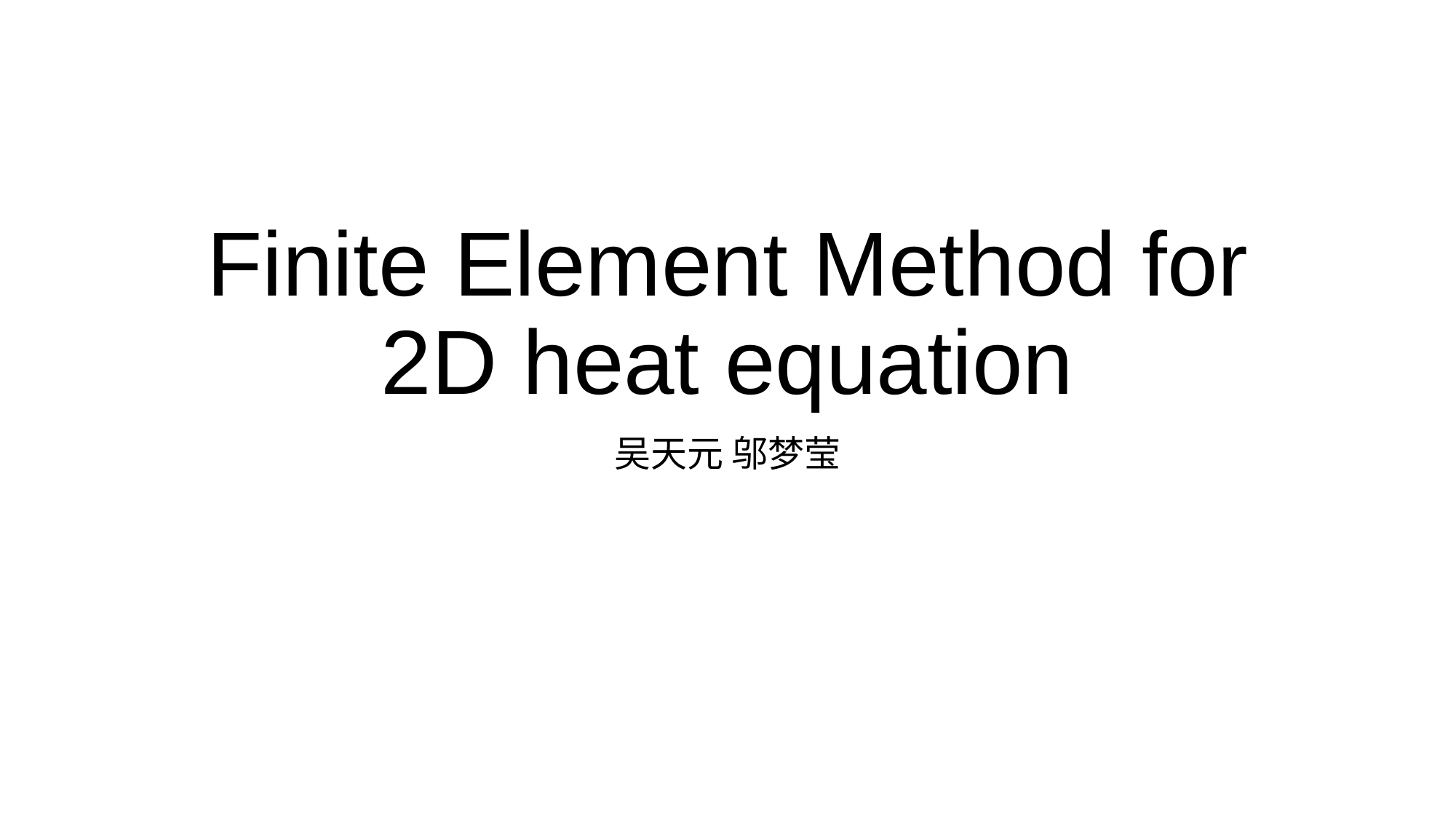

# Finite Element Method for 2D heat equation
吴天元 邬梦莹